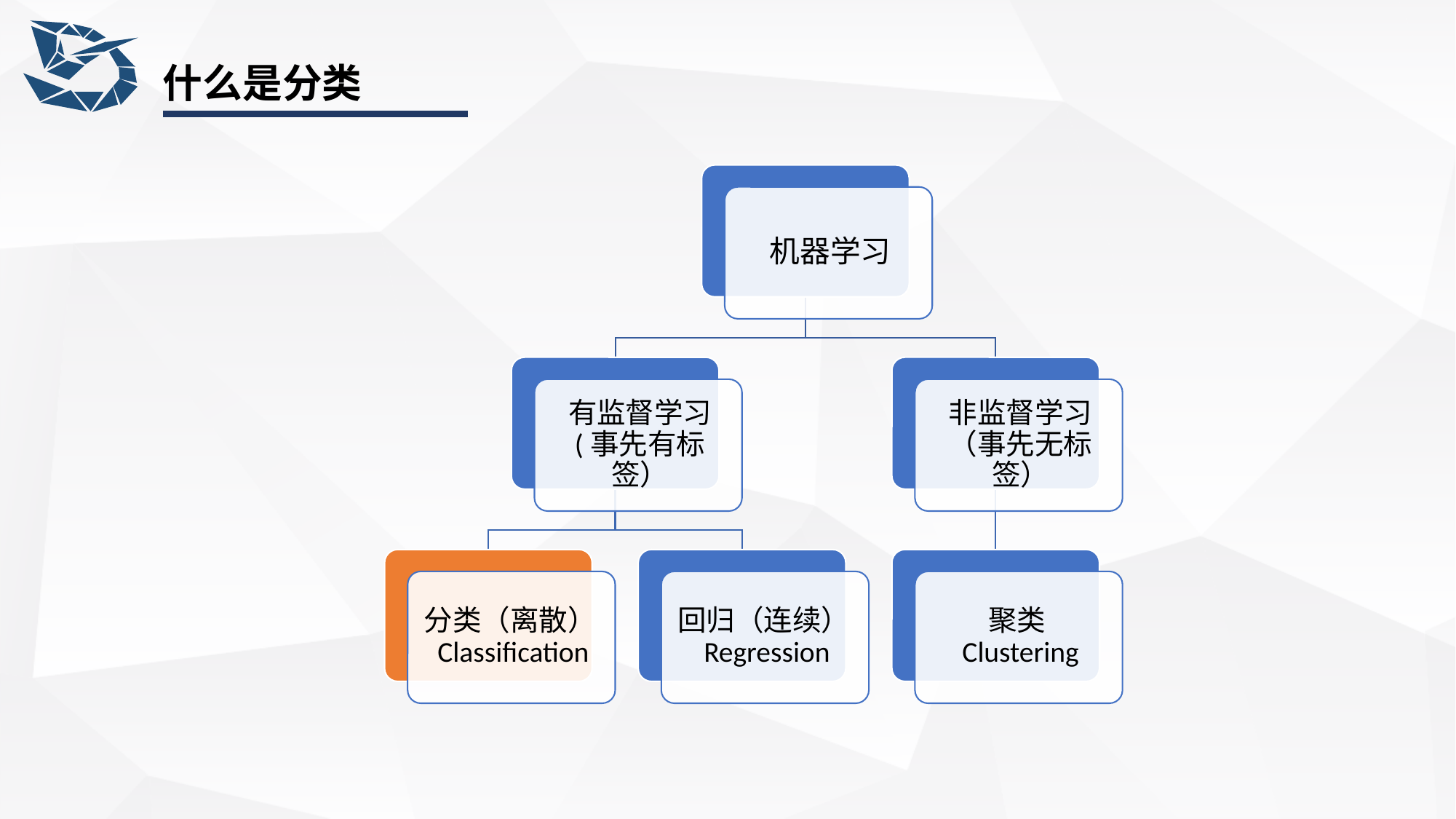

# 什么是分类
机器学习
有监督学习 (事先有标签）
分类（离散）Classification
回归（连续）Regression
非监督学习 （事先无标签）
聚类Clustering